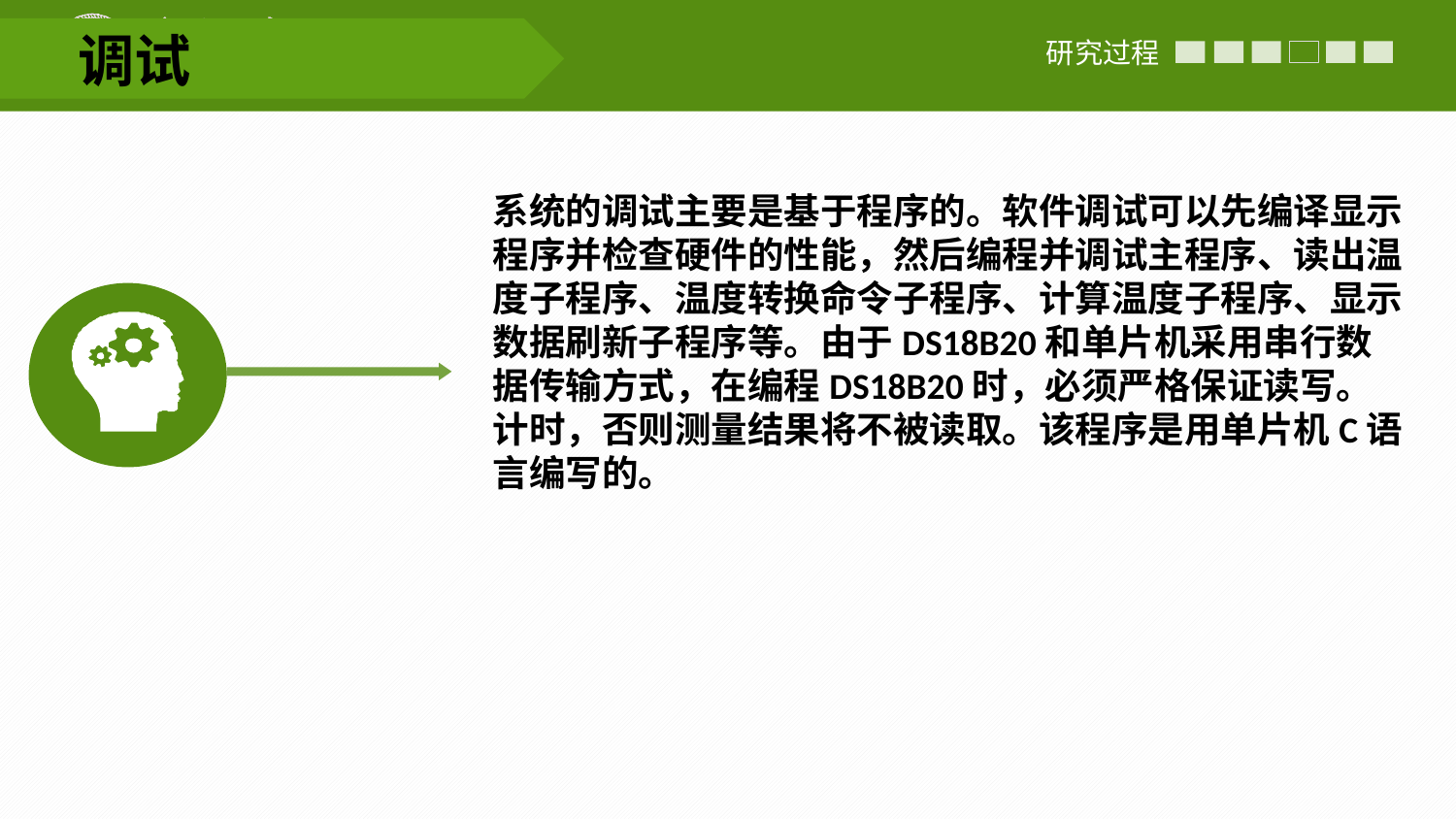

调试

系统的调试主要是基于程序的。软件调试可以先编译显示程序并检查硬件的性能，然后编程并调试主程序、读出温度子程序、温度转换命令子程序、计算温度子程序、显示数据刷新子程序等。由于DS18B20和单片机采用串行数据传输方式，在编程DS18B20时，必须严格保证读写。计时，否则测量结果将不被读取。该程序是用单片机C语言编写的。